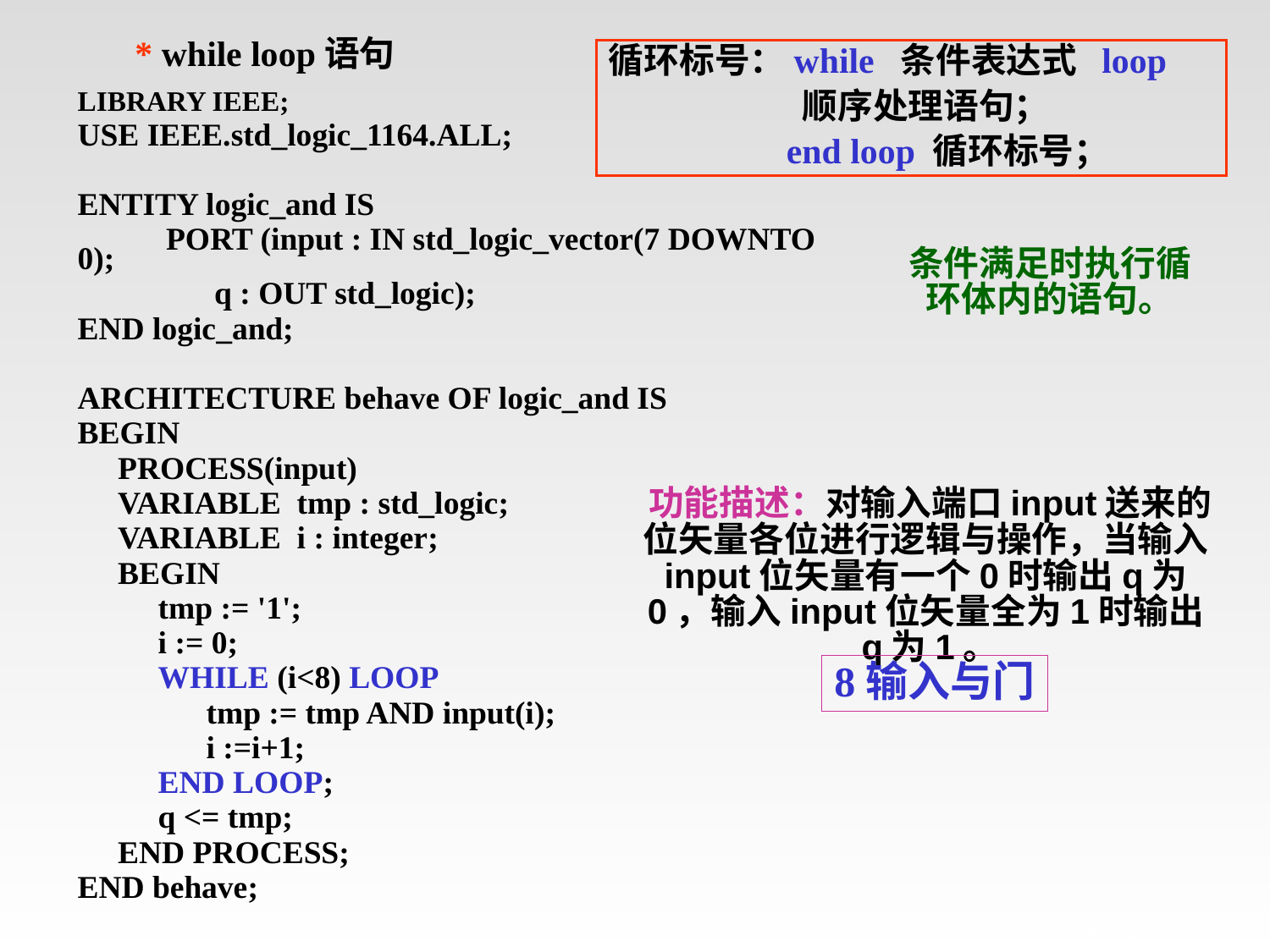

* while loop语句
循环标号：while  条件表达式  loop
                       顺序处理语句；
                    end loop 循环标号；
LIBRARY IEEE;
USE IEEE.std_logic_1164.ALL;

ENTITY logic_and IS
           PORT (input : IN std_logic_vector(7 DOWNTO 0);
                 q : OUT std_logic);
END logic_and;

ARCHITECTURE behave OF logic_and IS
BEGIN
     PROCESS(input)
     VARIABLE  tmp : std_logic;
     VARIABLE  i : integer;
     BEGIN
          tmp := '1';
          i := 0;
          WHILE (i<8) LOOP
                tmp := tmp AND input(i);
                i :=i+1;
          END LOOP;
          q <= tmp;
     END PROCESS;
END behave;
条件满足时执行循环体内的语句。
功能描述：对输入端口input送来的位矢量各位进行逻辑与操作，当输入input位矢量有一个0时输出q为0，输入input位矢量全为1时输出q为1。
8输入与门
# 顺序描述语句while loop